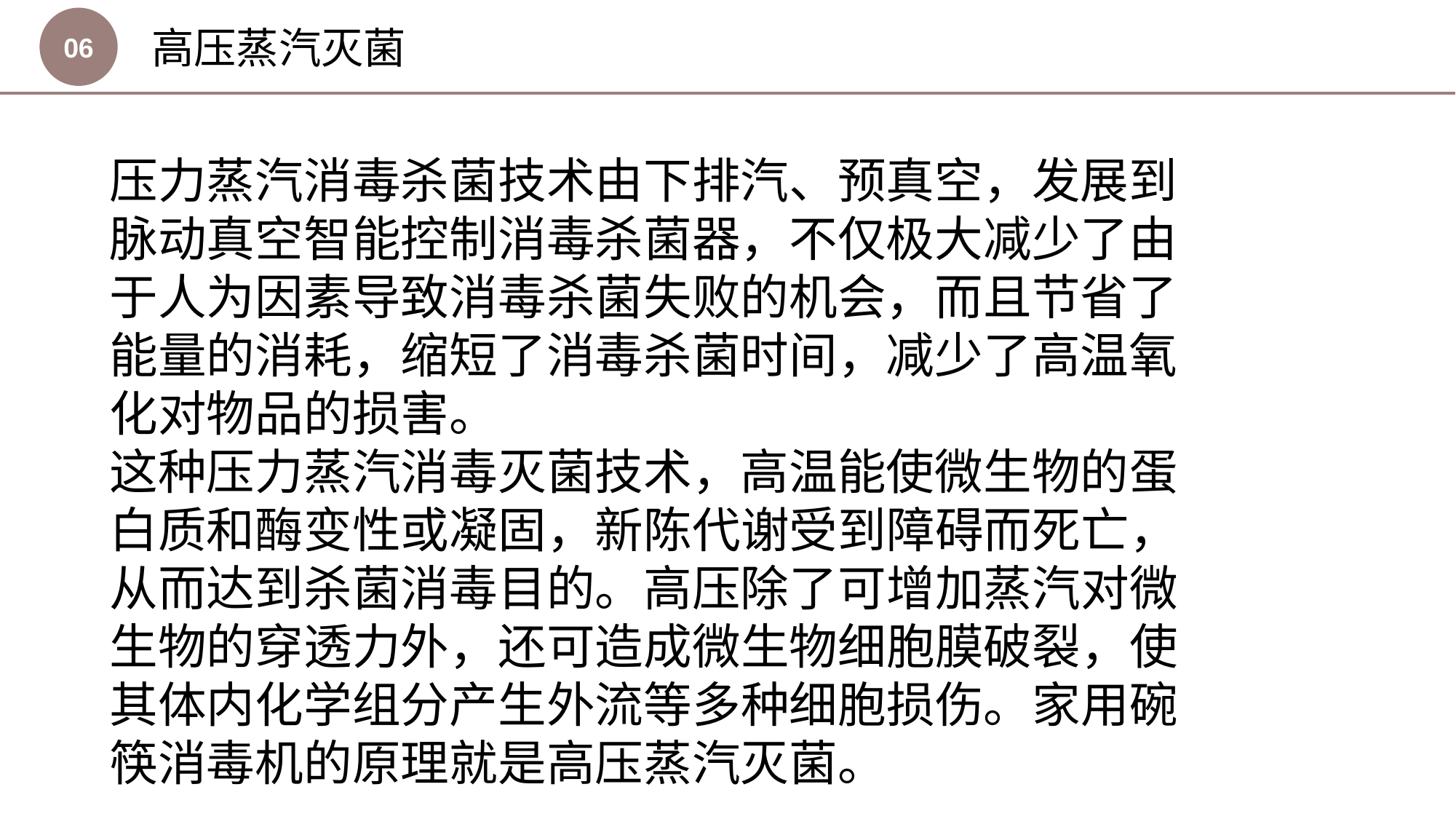

06
高压蒸汽灭菌
压力蒸汽消毒杀菌技术由下排汽、预真空，发展到脉动真空智能控制消毒杀菌器，不仅极大减少了由于人为因素导致消毒杀菌失败的机会，而且节省了能量的消耗，缩短了消毒杀菌时间，减少了高温氧化对物品的损害。
这种压力蒸汽消毒灭菌技术，高温能使微生物的蛋白质和酶变性或凝固，新陈代谢受到障碍而死亡，从而达到杀菌消毒目的。高压除了可增加蒸汽对微生物的穿透力外，还可造成微生物细胞膜破裂，使其体内化学组分产生外流等多种细胞损伤。家用碗筷消毒机的原理就是高压蒸汽灭菌。